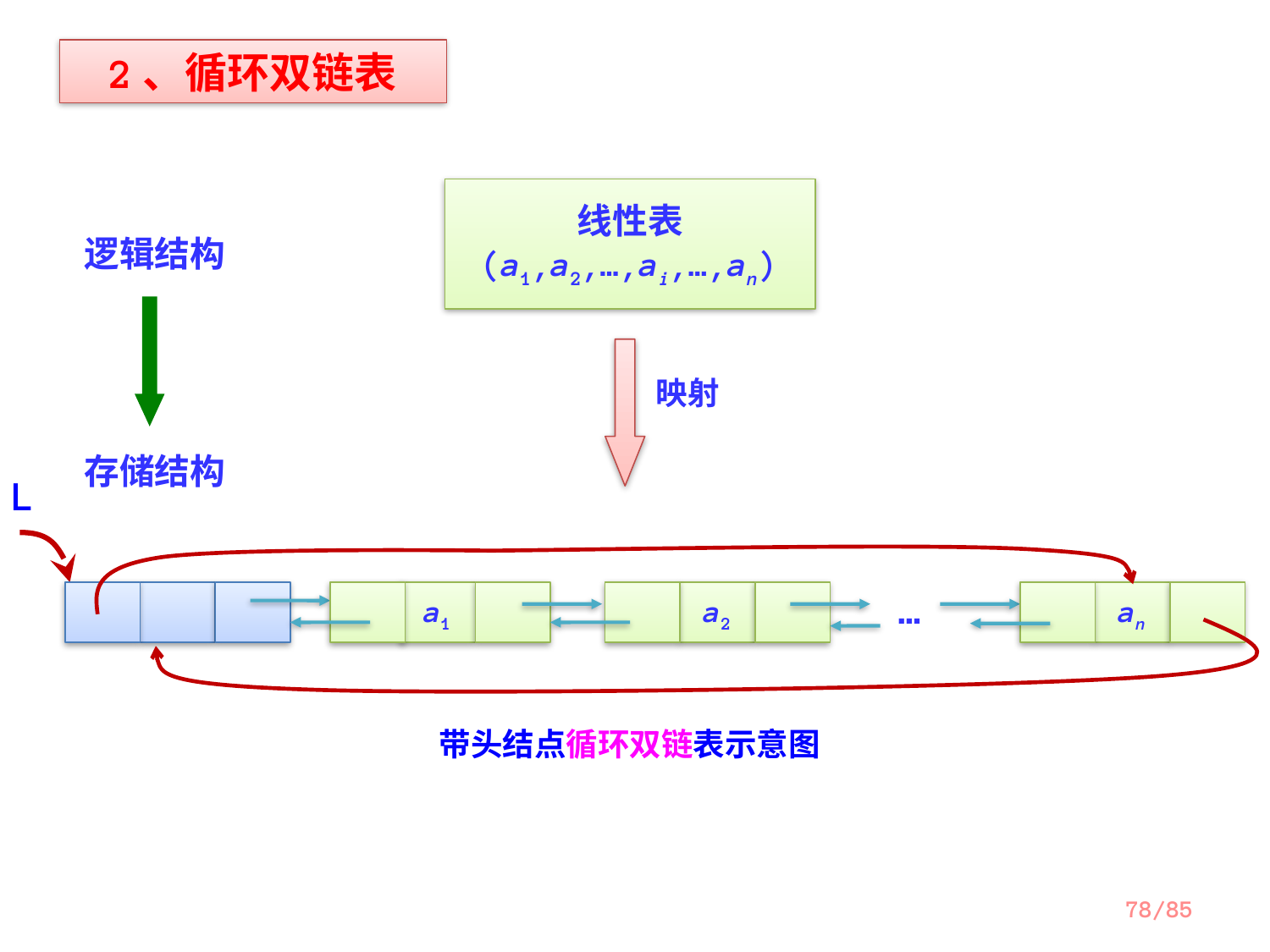

2、循环双链表
线性表
(a1,a2,…,ai,…,an)
逻辑结构

映射
存储结构
L

…

a1

a2

an

带头结点循环双链表示意图
78/85